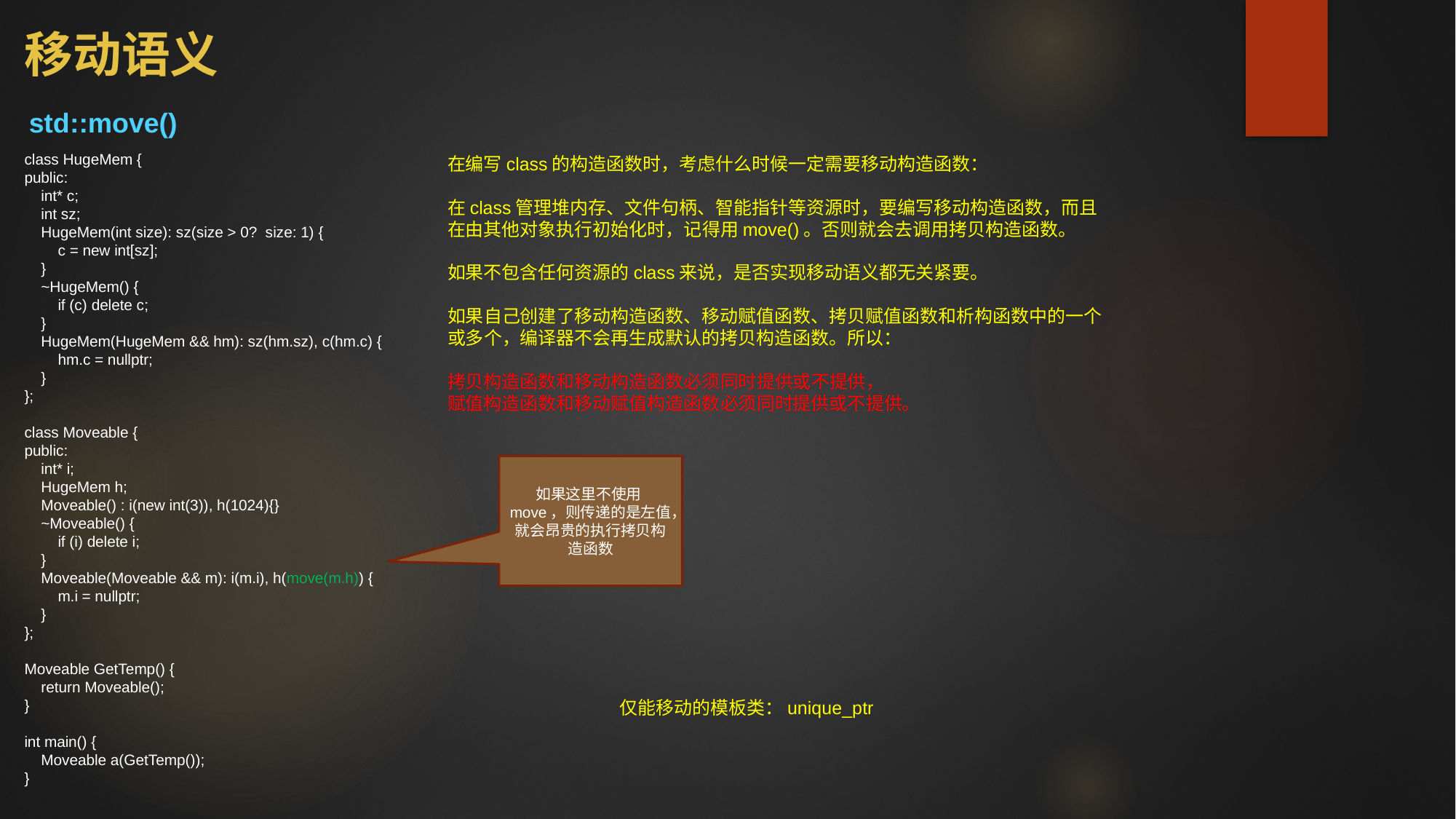

# 移动语义
std::move()
class HugeMem {
public:
    int* c;
    int sz;
    HugeMem(int size): sz(size > 0?  size: 1) {
        c = new int[sz];
    }
    ~HugeMem() {
        if (c) delete c;
    }
    HugeMem(HugeMem && hm): sz(hm.sz), c(hm.c) {
        hm.c = nullptr;
    }
};

class Moveable {
public:
    int* i;
    HugeMem h;
    Moveable() : i(new int(3)), h(1024){}
    ~Moveable() {
        if (i) delete i;
    }
    Moveable(Moveable && m): i(m.i), h(move(m.h)) {
        m.i = nullptr;
    }
};

Moveable GetTemp() {
    return Moveable();
}

int main() {
    Moveable a(GetTemp());
}
在编写class的构造函数时，考虑什么时候一定需要移动构造函数：

在class管理堆内存、文件句柄、智能指针等资源时，要编写移动构造函数，而且在由其他对象执行初始化时，记得用move()。否则就会去调用拷贝构造函数。

如果不包含任何资源的class来说，是否实现移动语义都无关紧要。

如果自己创建了移动构造函数、移动赋值函数、拷贝赋值函数和析构函数中的一个或多个，编译器不会再生成默认的拷贝构造函数。所以：

拷贝构造函数和移动构造函数必须同时提供或不提供，
赋值构造函数和移动赋值构造函数必须同时提供或不提供。
如果这里不使用move，则传递的是左值，就会昂贵的执行拷贝构造函数
仅能移动的模板类：unique_ptr